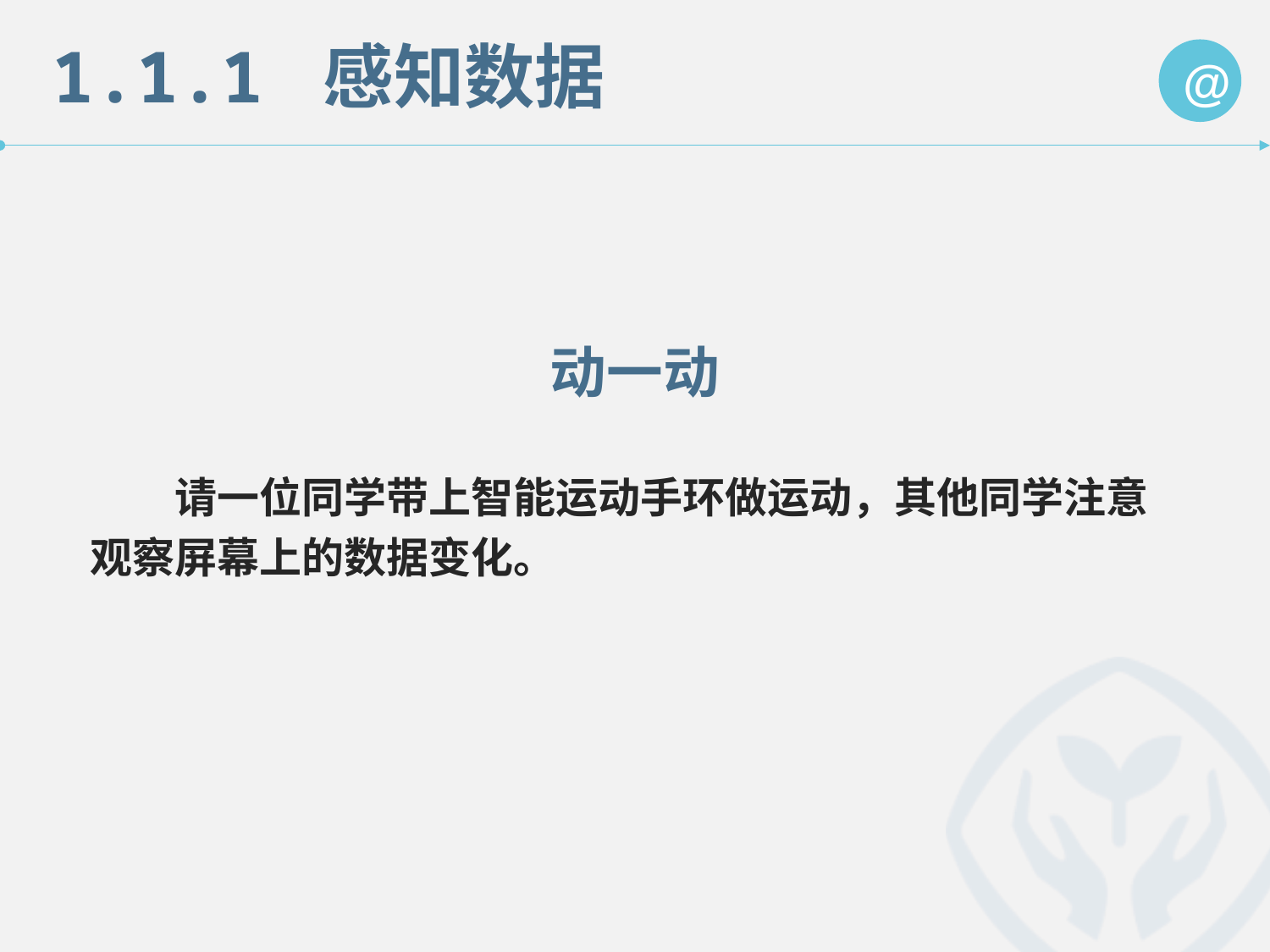

动一动
　　请一位同学带上智能运动手环做运动，其他同学注意观察屏幕上的数据变化。